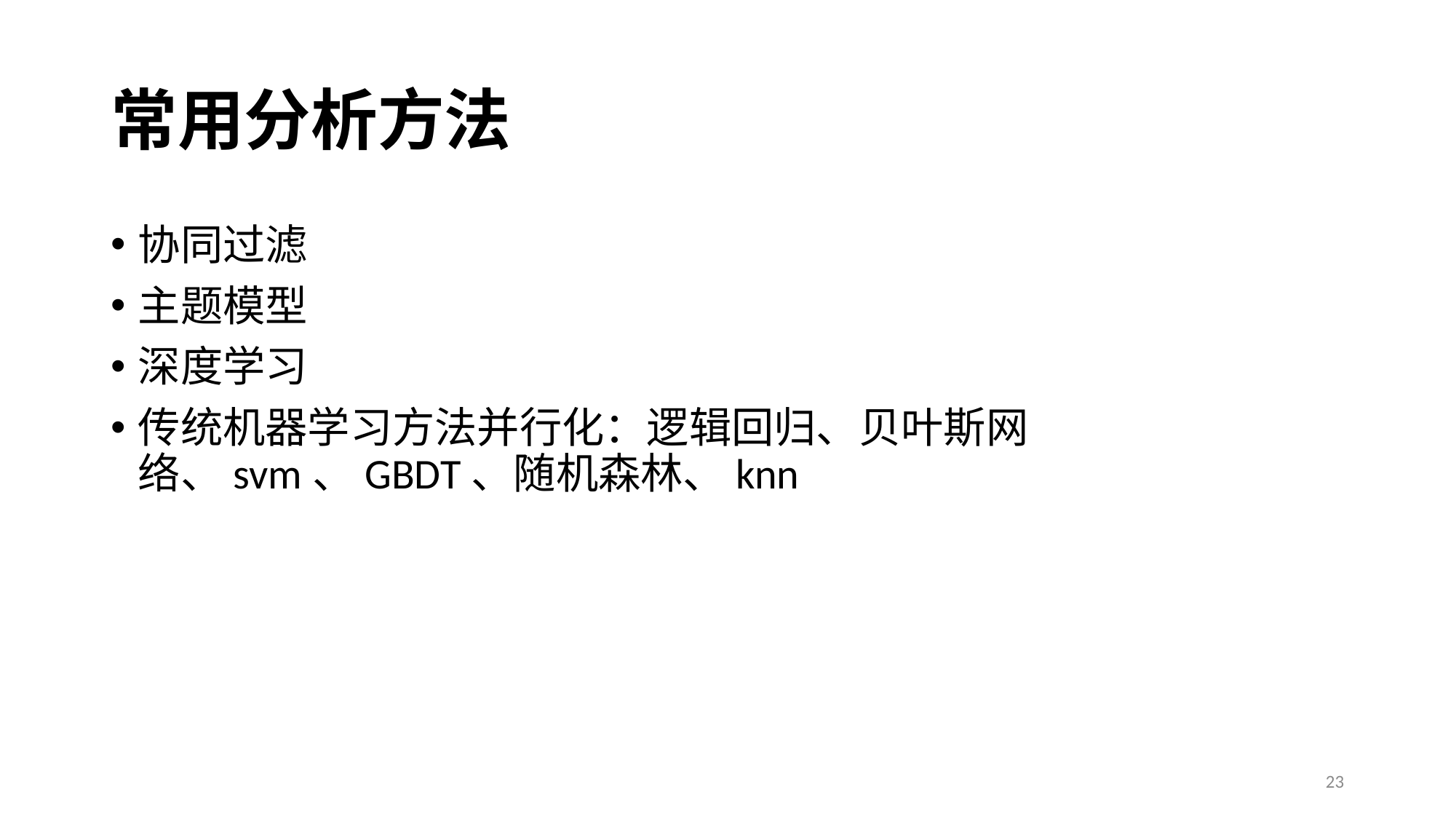

# 常用分析方法
协同过滤
主题模型
深度学习
传统机器学习方法并行化：逻辑回归、贝叶斯网络、svm、GBDT、随机森林、knn

23